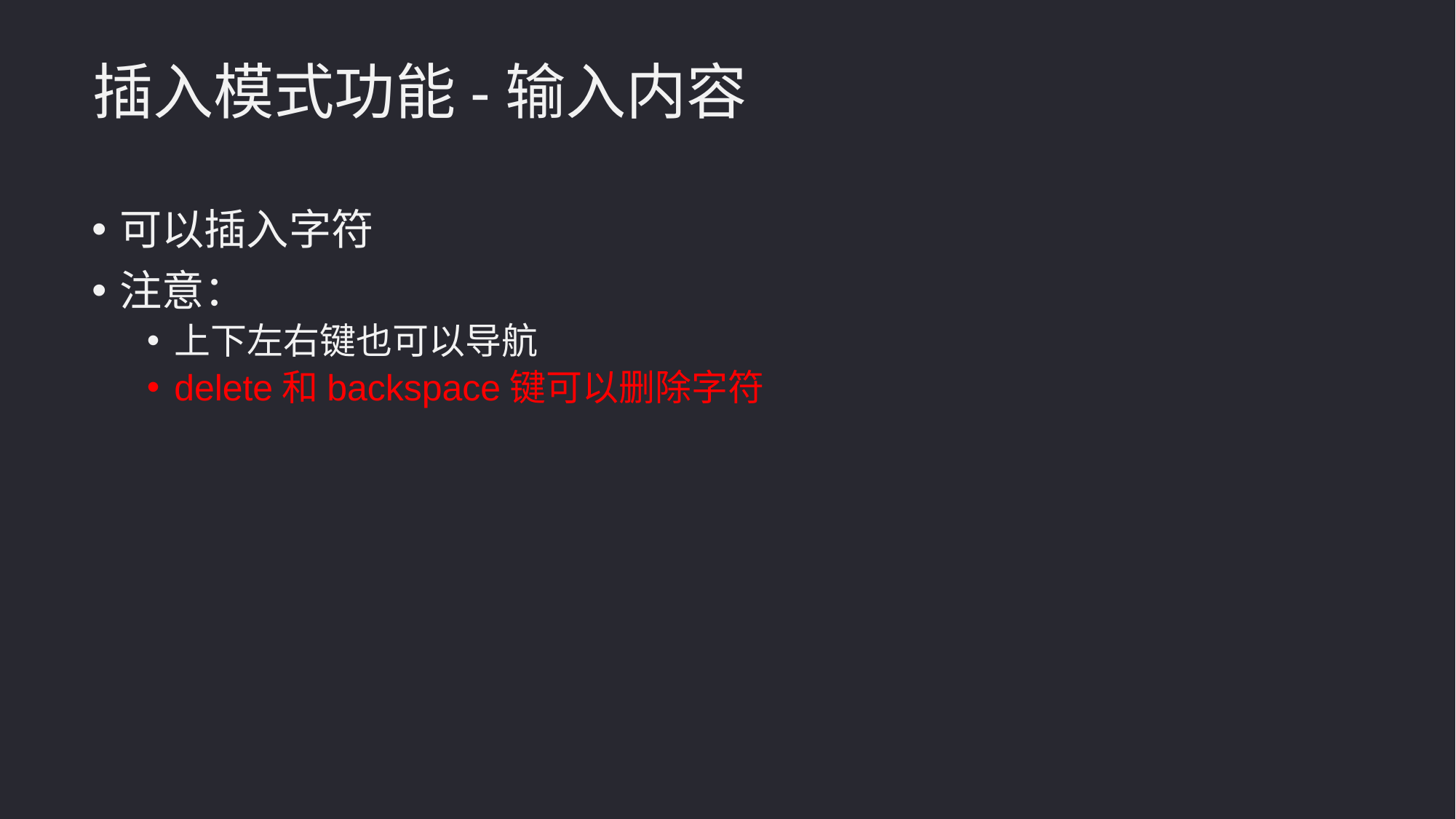

插入模式功能-输入内容
可以插入字符
注意：
上下左右键也可以导航
delete和backspace键可以删除字符